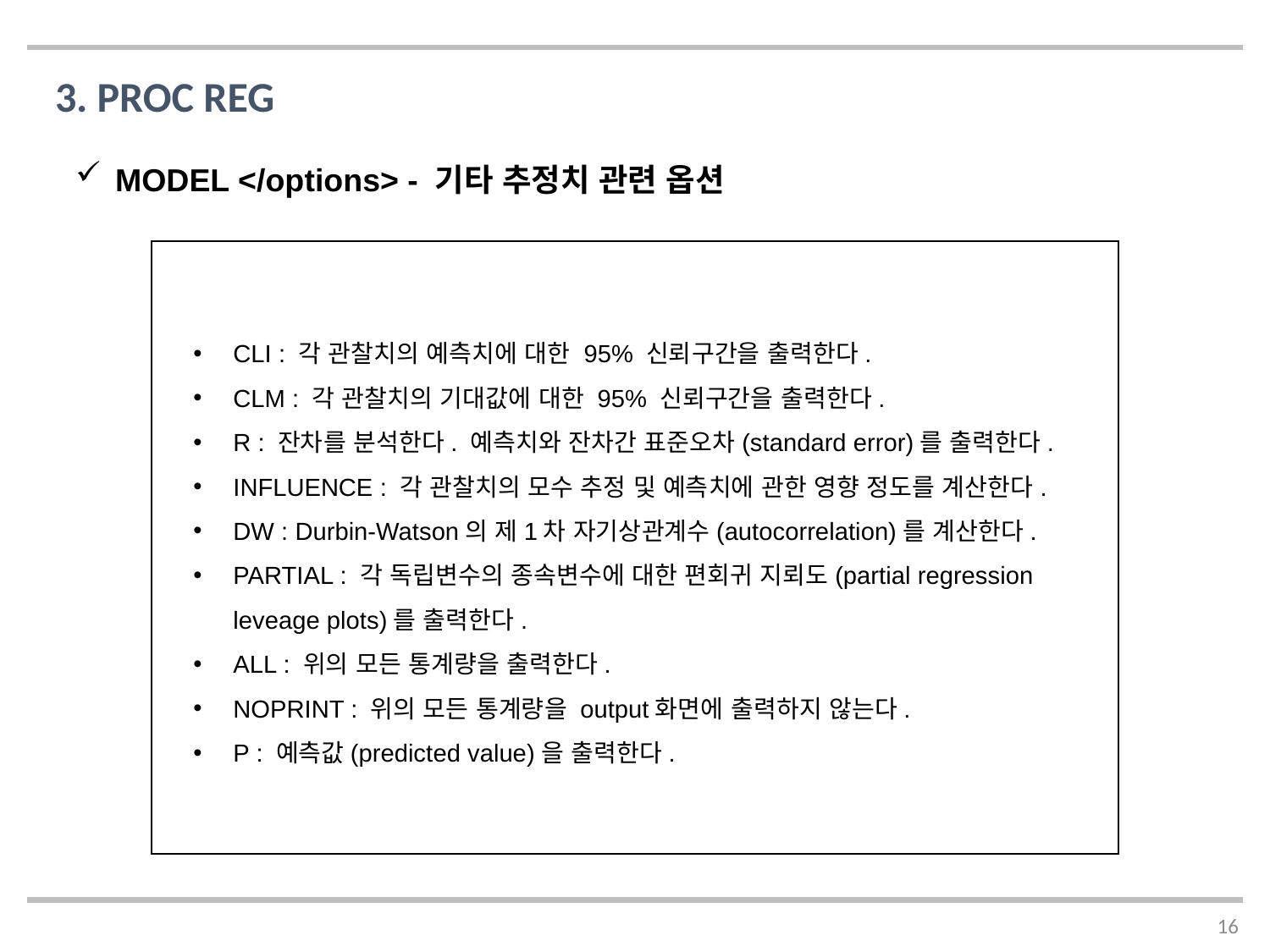

3. PROC REG
MODEL </options> - 기타 추정치 관련 옵션

CLI : 각 관찰치의 예측치에 대한 95% 신뢰구간을 출력한다.
CLM : 각 관찰치의 기대값에 대한 95% 신뢰구간을 출력한다.
R : 잔차를 분석한다. 예측치와 잔차간 표준오차(standard error)를 출력한다.
INFLUENCE : 각 관찰치의 모수 추정 및 예측치에 관한 영향 정도를 계산한다.
DW : Durbin-Watson의 제1차 자기상관계수(autocorrelation)를 계산한다.
PARTIAL : 각 독립변수의 종속변수에 대한 편회귀 지뢰도(partial regression leveage plots)를 출력한다.
ALL : 위의 모든 통계량을 출력한다.
NOPRINT : 위의 모든 통계량을 output화면에 출력하지 않는다.
P : 예측값(predicted value)을 출력한다.